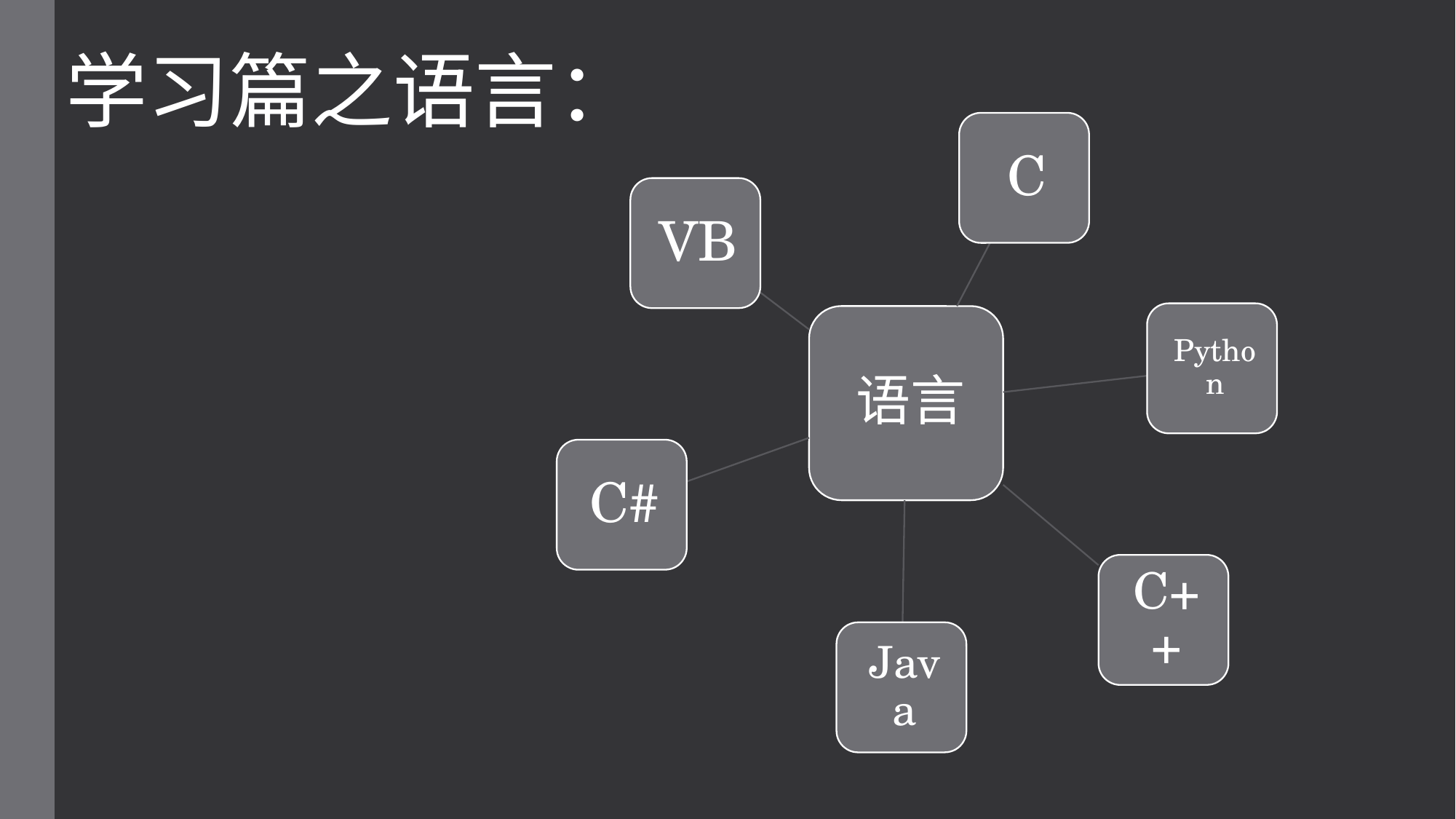

学习篇之语言：
语言
C
Python
C++
Java
C#
VB